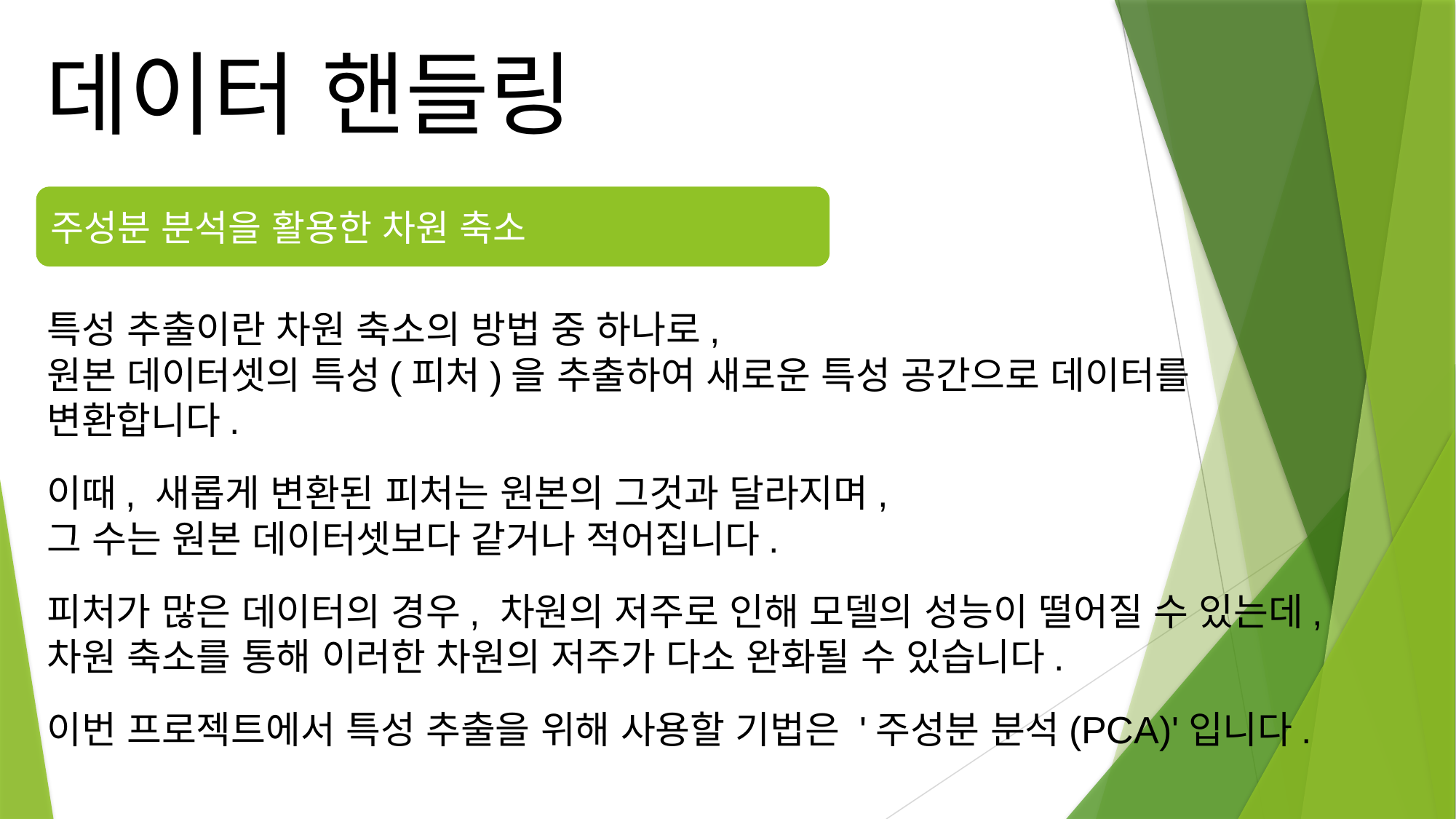

데이터 핸들링
주성분 분석을 활용한 차원 축소
특성 추출이란 차원 축소의 방법 중 하나로,
원본 데이터셋의 특성(피처)을 추출하여 새로운 특성 공간으로 데이터를 변환합니다.

이때, 새롭게 변환된 피처는 원본의 그것과 달라지며,
그 수는 원본 데이터셋보다 같거나 적어집니다.

피처가 많은 데이터의 경우, 차원의 저주로 인해 모델의 성능이 떨어질 수 있는데,
차원 축소를 통해 이러한 차원의 저주가 다소 완화될 수 있습니다.

이번 프로젝트에서 특성 추출을 위해 사용할 기법은 '주성분 분석(PCA)'입니다.